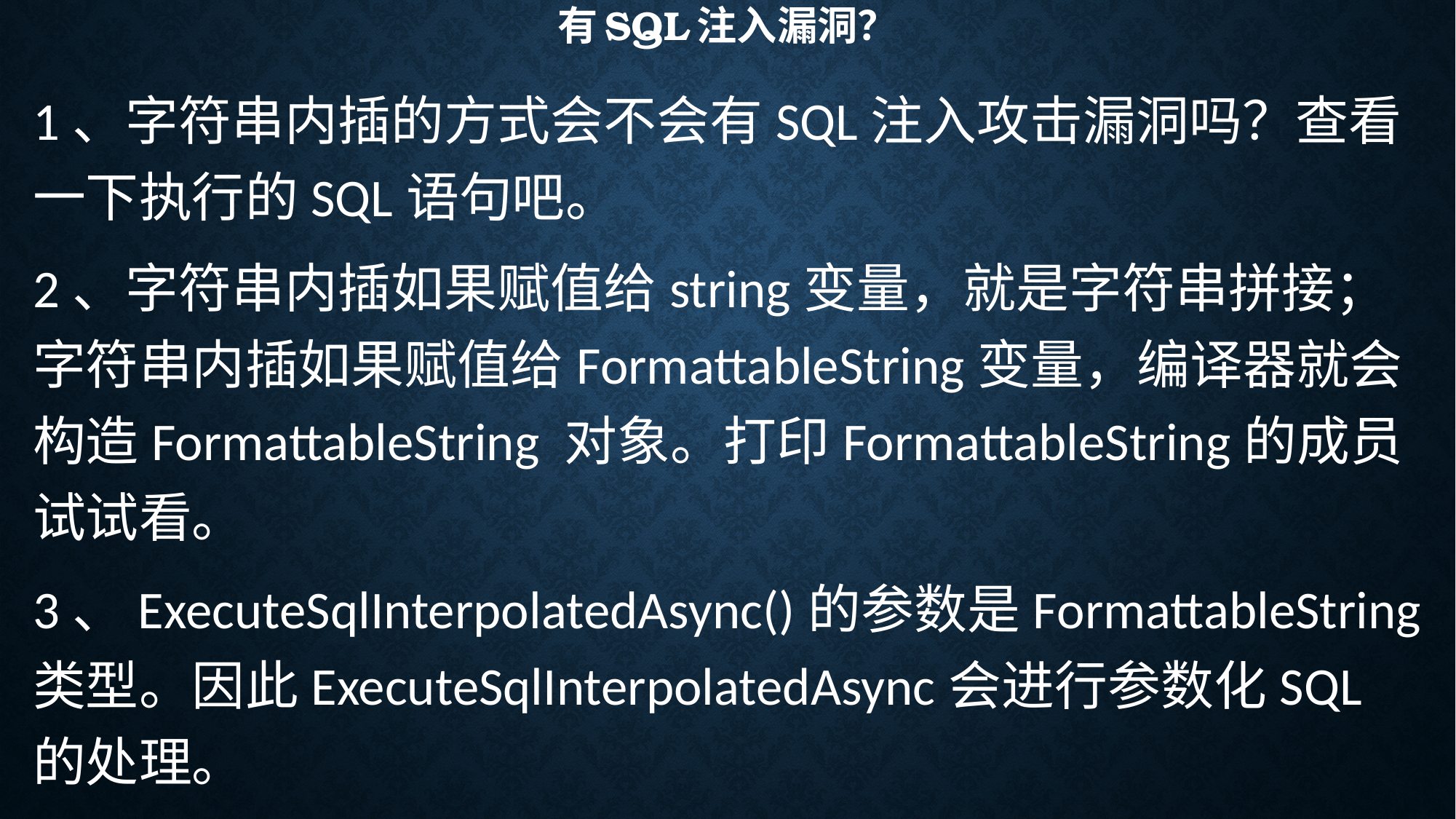

# 有SQL注入漏洞？
1、字符串内插的方式会不会有SQL注入攻击漏洞吗？查看一下执行的SQL语句吧。
2、字符串内插如果赋值给string变量，就是字符串拼接；字符串内插如果赋值给FormattableString变量，编译器就会构造FormattableString 对象。打印FormattableString的成员试试看。
3、ExecuteSqlInterpolatedAsync()的参数是FormattableString类型。因此ExecuteSqlInterpolatedAsync会进行参数化SQL的处理。